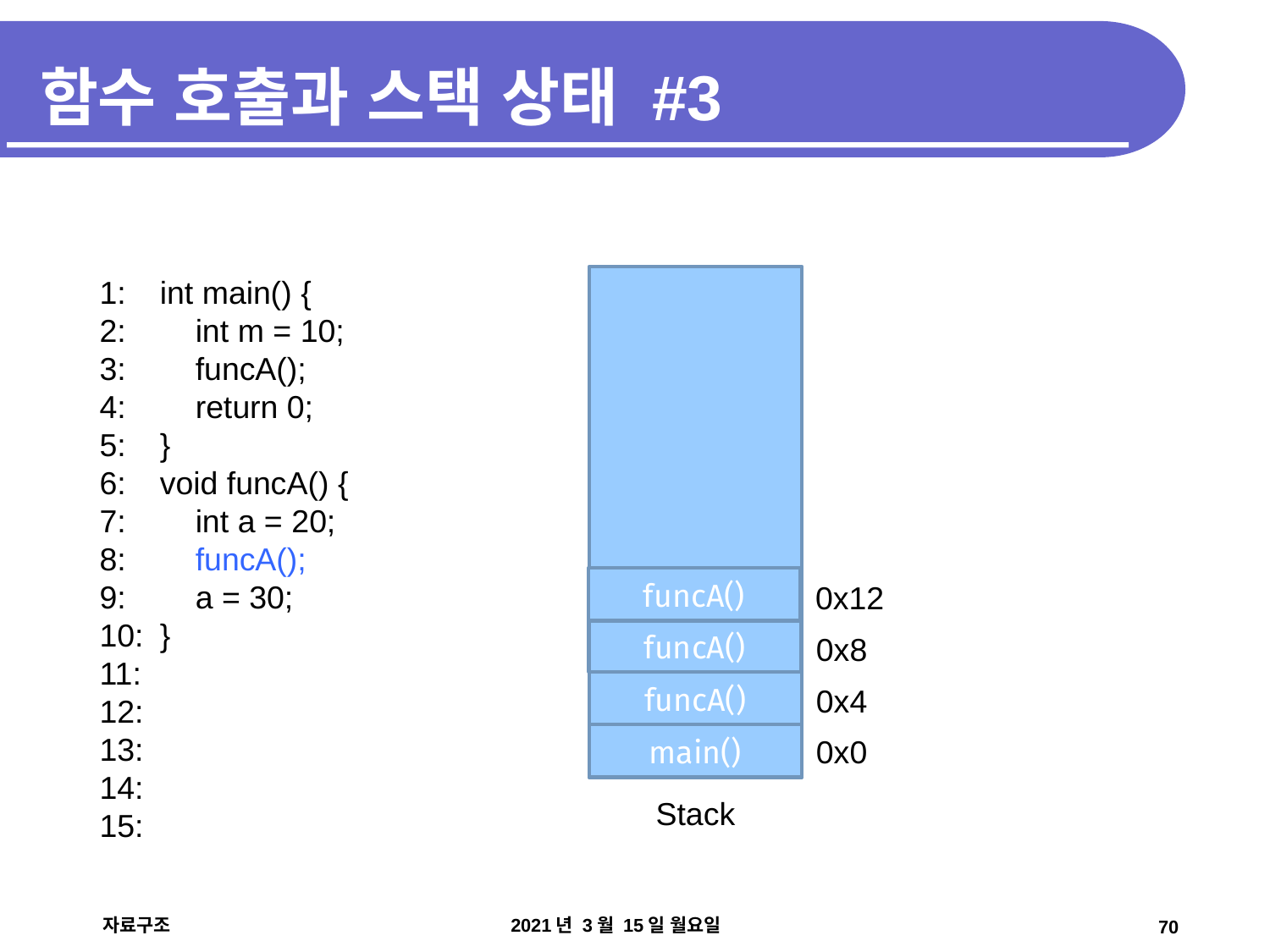

# 함수 호출과 스택 상태 #3
1:
2:
3:
4:
5:
6:
7:
8:
9:
10:
11:
12:
13:
14:
15:
int main() {
    int m = 10;
    funcA();
    return 0;
}
void funcA() {
    int a = 20;
    funcA();
    a = 30;
}

funcA()
0x12
funcA()
0x8
funcA()
0x4
main()
0x0
Stack
70